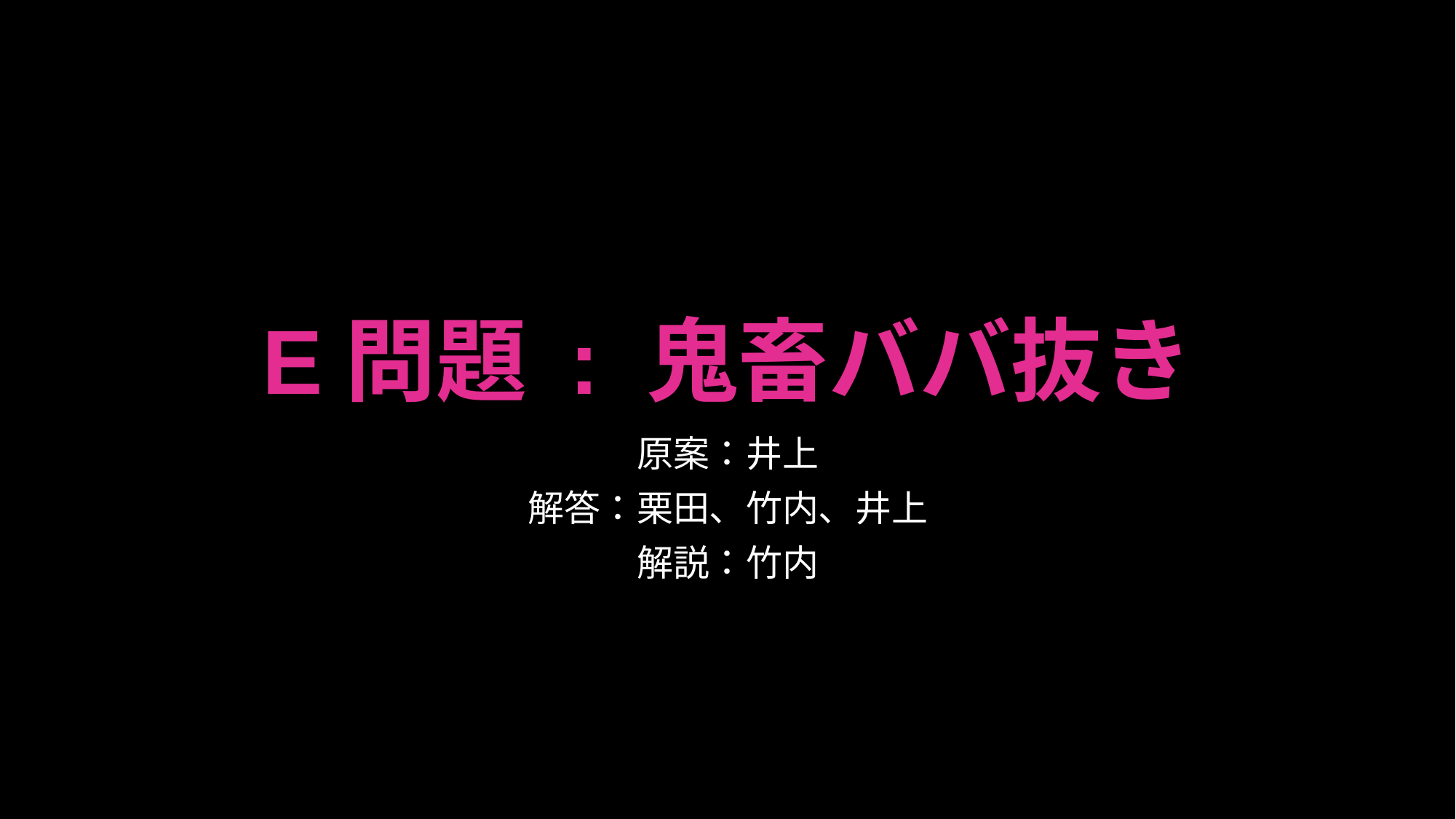

# E問題 : 鬼畜ババ抜き
原案：井上
解答：栗田、竹内、井上
解説：竹内